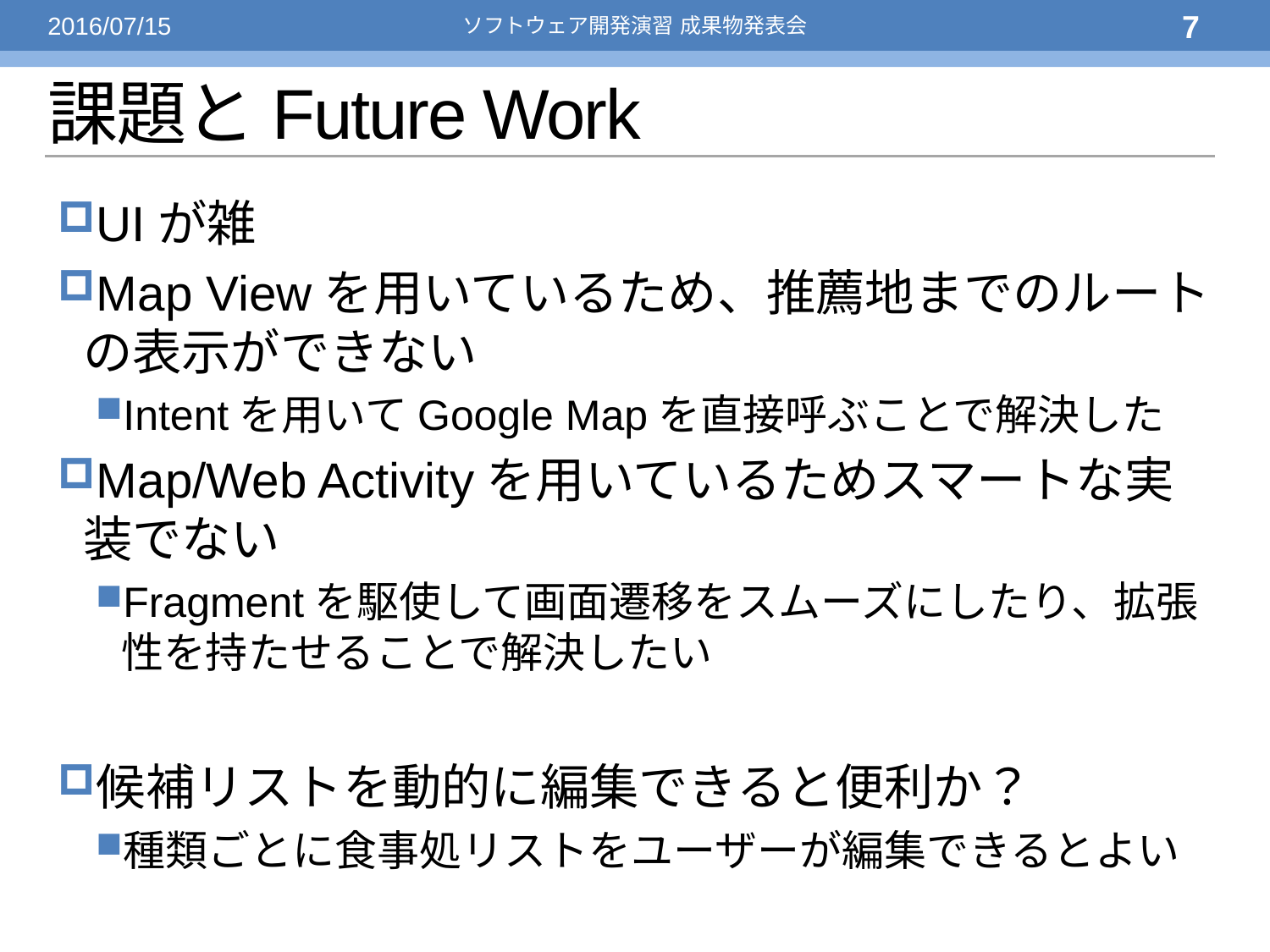

2016/07/15
ソフトウェア開発演習 成果物発表会
7
# 課題とFuture Work
UIが雑
Map Viewを用いているため、推薦地までのルートの表示ができない
Intentを用いてGoogle Mapを直接呼ぶことで解決した
Map/Web Activityを用いているためスマートな実装でない
Fragmentを駆使して画面遷移をスムーズにしたり、拡張性を持たせることで解決したい

候補リストを動的に編集できると便利か？
種類ごとに食事処リストをユーザーが編集できるとよい